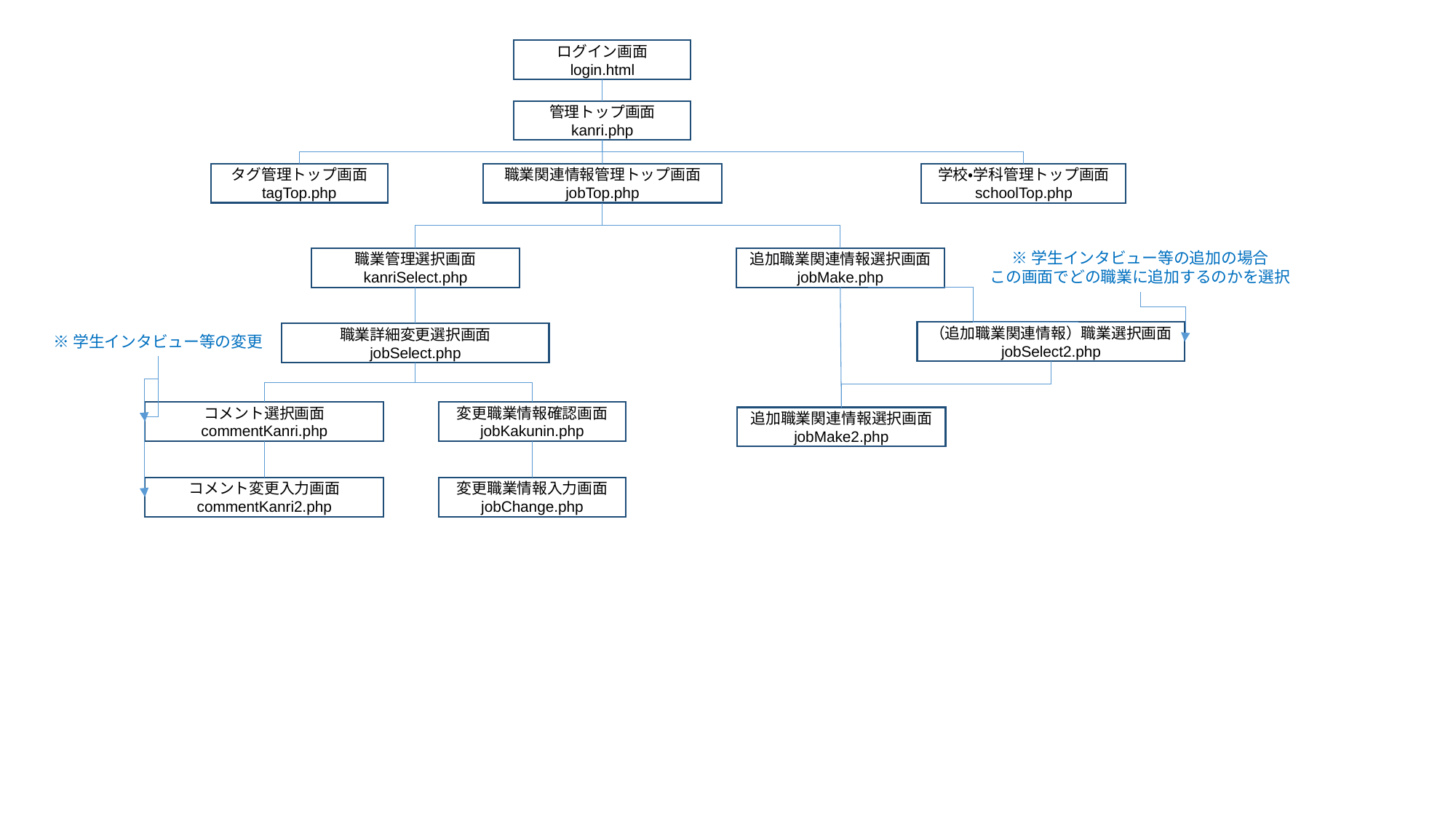

ログイン画面
login.html
管理トップ画面
kanri.php
タグ管理トップ画面
tagTop.php
職業関連情報管理トップ画面
jobTop.php
学校・学科管理トップ画面
schoolTop.php
※学生インタビュー等の追加の場合
この画面でどの職業に追加するのかを選択
職業管理選択画面
kanriSelect.php
追加職業関連情報選択画面
jobMake.php
（追加職業関連情報）職業選択画面
jobSelect2.php
職業詳細変更選択画面
jobSelect.php
※学生インタビュー等の変更
コメント選択画面
commentKanri.php
変更職業情報確認画面
jobKakunin.php
追加職業関連情報選択画面
jobMake2.php
コメント変更入力画面
commentKanri2.php
変更職業情報入力画面
jobChange.php